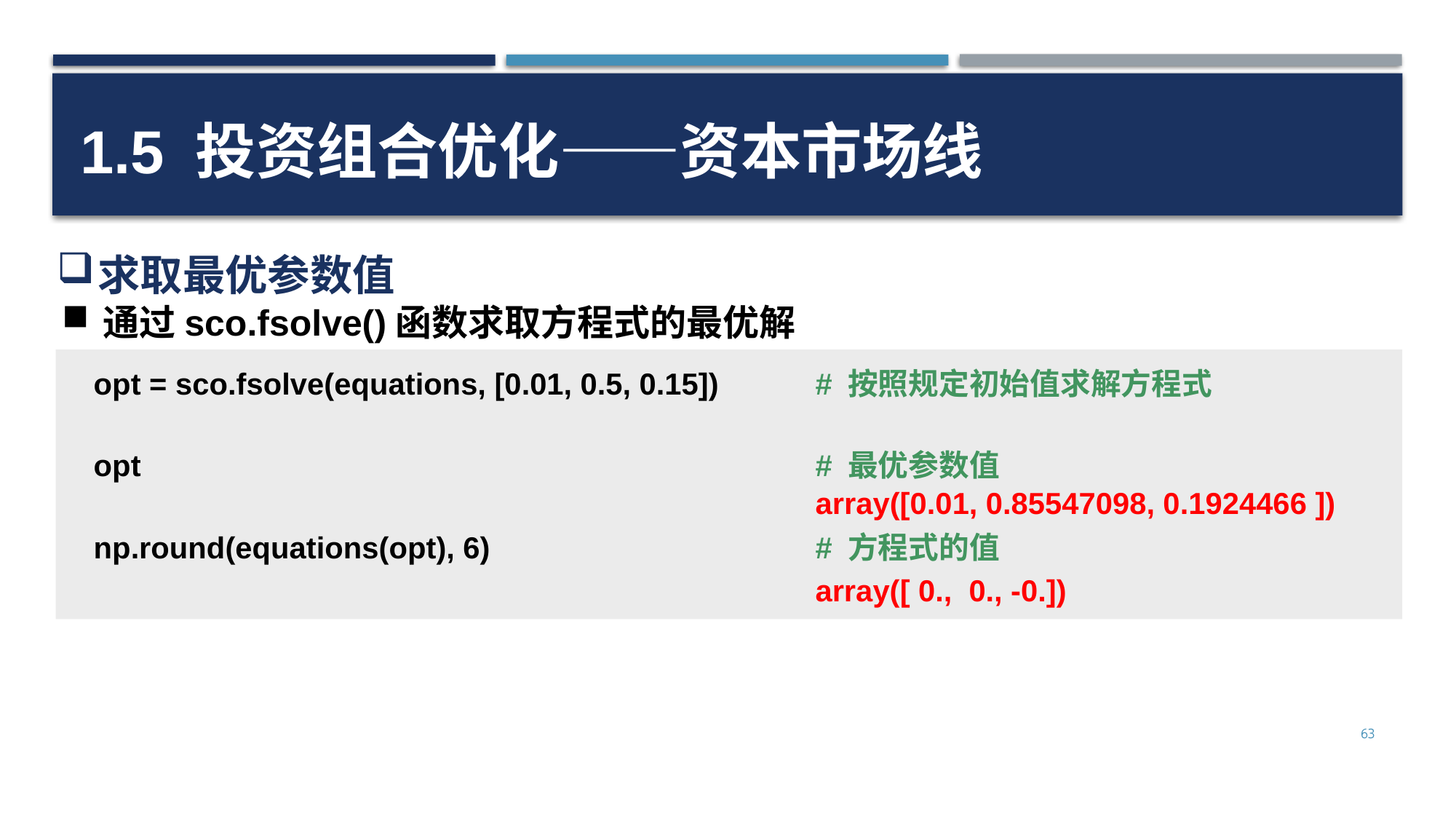

1.5 投资组合优化——资本市场线
求取最优参数值
通过sco.fsolve()函数求取方程式的最优解

opt = sco.fsolve(equations, [0.01, 0.5, 0.15])

opt

np.round(equations(opt), 6)
# 按照规定初始值求解方程式

# 最优参数值

# 方程式的值
array([0.01, 0.85547098, 0.1924466 ])
array([ 0.,  0., -0.])
63